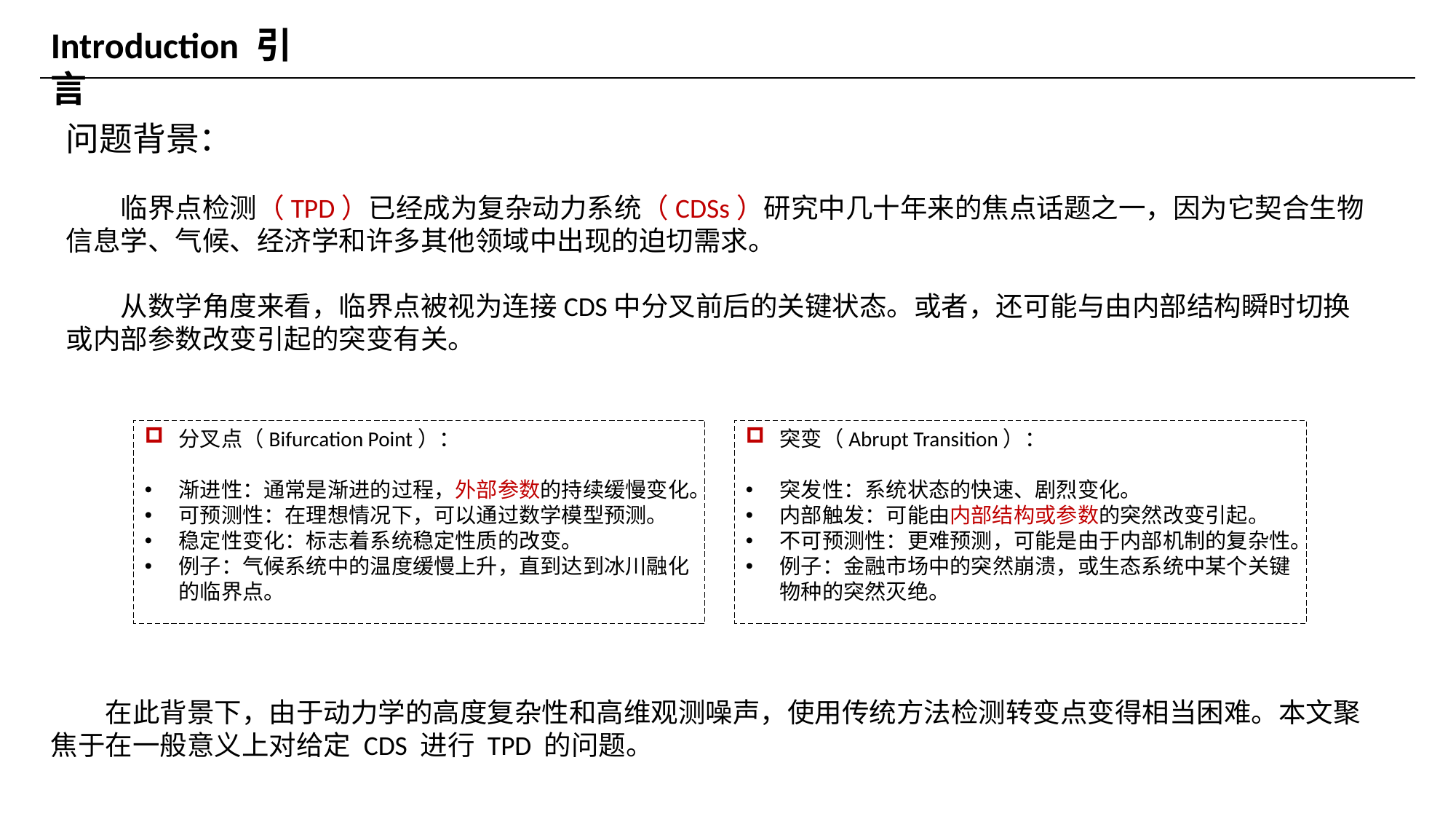

Introduction 引言
问题背景：

临界点检测（TPD）已经成为复杂动力系统（CDSs）研究中几十年来的焦点话题之一，因为它契合生物信息学、气候、经济学和许多其他领域中出现的迫切需求。

从数学角度来看，临界点被视为连接CDS中分叉前后的关键状态。或者，还可能与由内部结构瞬时切换或内部参数改变引起的突变有关。

分叉点（Bifurcation Point）：

渐进性：通常是渐进的过程，外部参数的持续缓慢变化。
可预测性：在理想情况下，可以通过数学模型预测。
稳定性变化：标志着系统稳定性质的改变。
例子：气候系统中的温度缓慢上升，直到达到冰川融化的临界点。
突变（Abrupt Transition）：

突发性：系统状态的快速、剧烈变化。
内部触发：可能由内部结构或参数的突然改变引起。
不可预测性：更难预测，可能是由于内部机制的复杂性。
例子：金融市场中的突然崩溃，或生态系统中某个关键物种的突然灭绝。
在此背景下，由于动力学的高度复杂性和高维观测噪声，使用传统方法检测转变点变得相当困难。本文聚焦于在一般意义上对给定 CDS 进行 TPD 的问题。
2